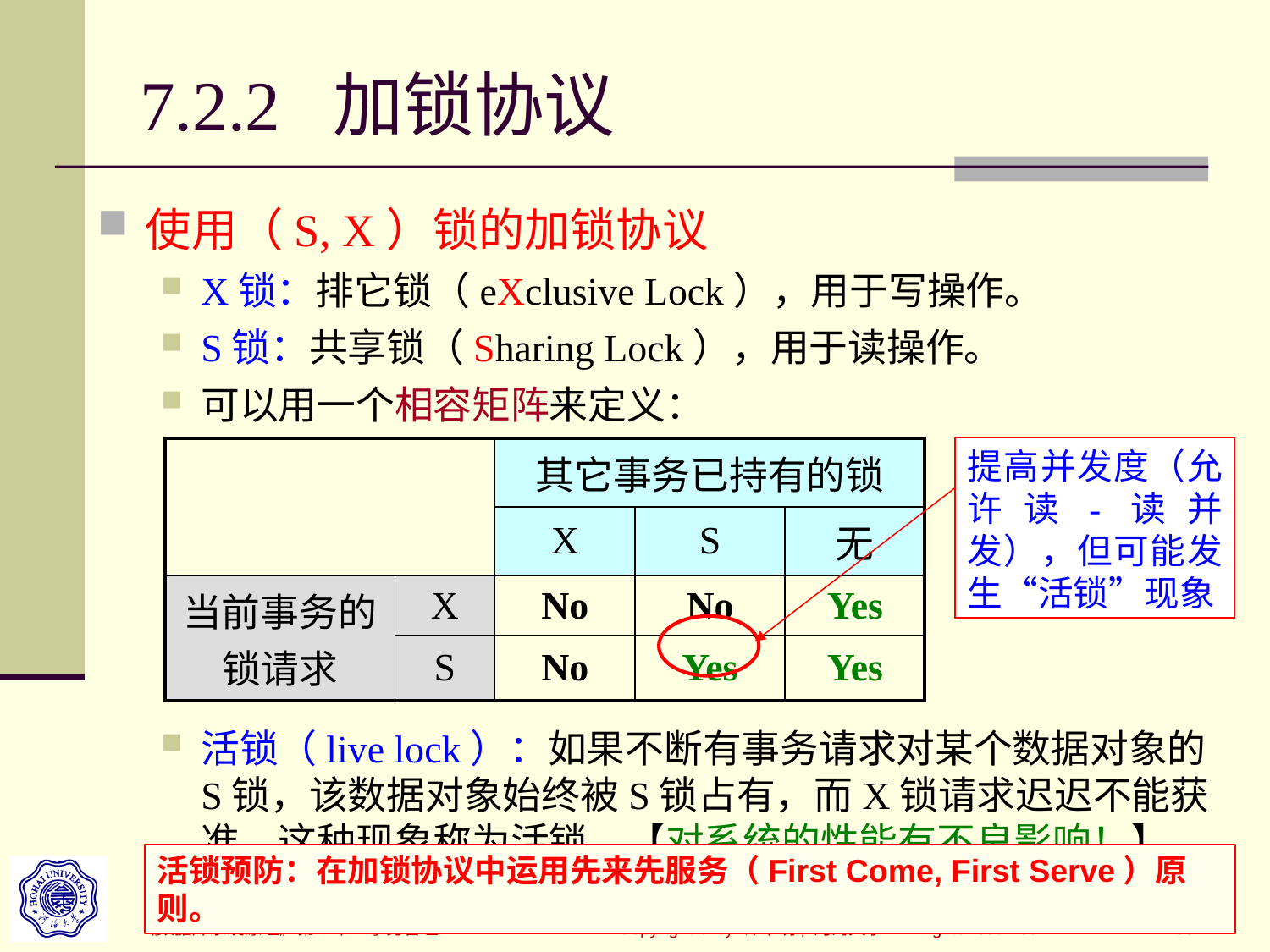

# 7.2.2  加锁协议
使用（S, X）锁的加锁协议
X锁：排它锁（eXclusive Lock），用于写操作。
S锁：共享锁（Sharing Lock），用于读操作。
可以用一个相容矩阵来定义：

活锁（live lock）：如果不断有事务请求对某个数据对象的S锁，该数据对象始终被S锁占有，而X锁请求迟迟不能获准，这种现象称为活锁。【对系统的性能有不良影响！】
提高并发度（允许读-读并发），但可能发生“活锁”现象

|  |  | 其它事务已持有的锁 |  |  |
| --- | --- | --- | --- | --- |
|  |  | X | S | 无 |
| 当前事务的锁请求 | X | No | No | Yes |
|  | S | No | Yes | Yes |
活锁预防：在加锁协议中运用先来先服务（First Come, First Serve）原则。
《数据库系统原理》第7章—事务管理
Copyright © by 许卓明, 河海大学. All rights reserved.
53